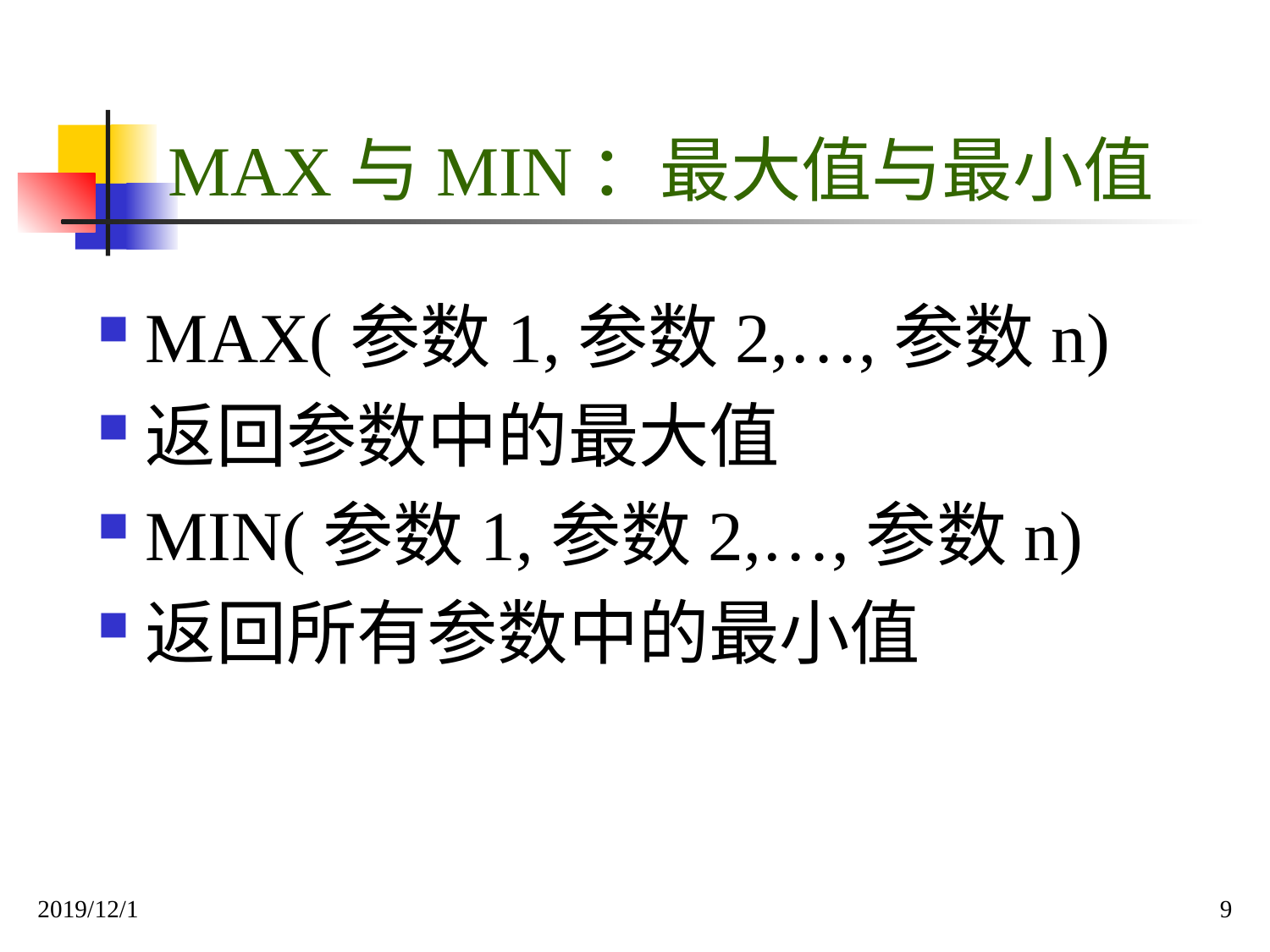

# MAX与MIN：最大值与最小值
MAX(参数1,参数2,…,参数n)
返回参数中的最大值
MIN(参数1,参数2,…,参数n)
返回所有参数中的最小值
2019/12/1
9